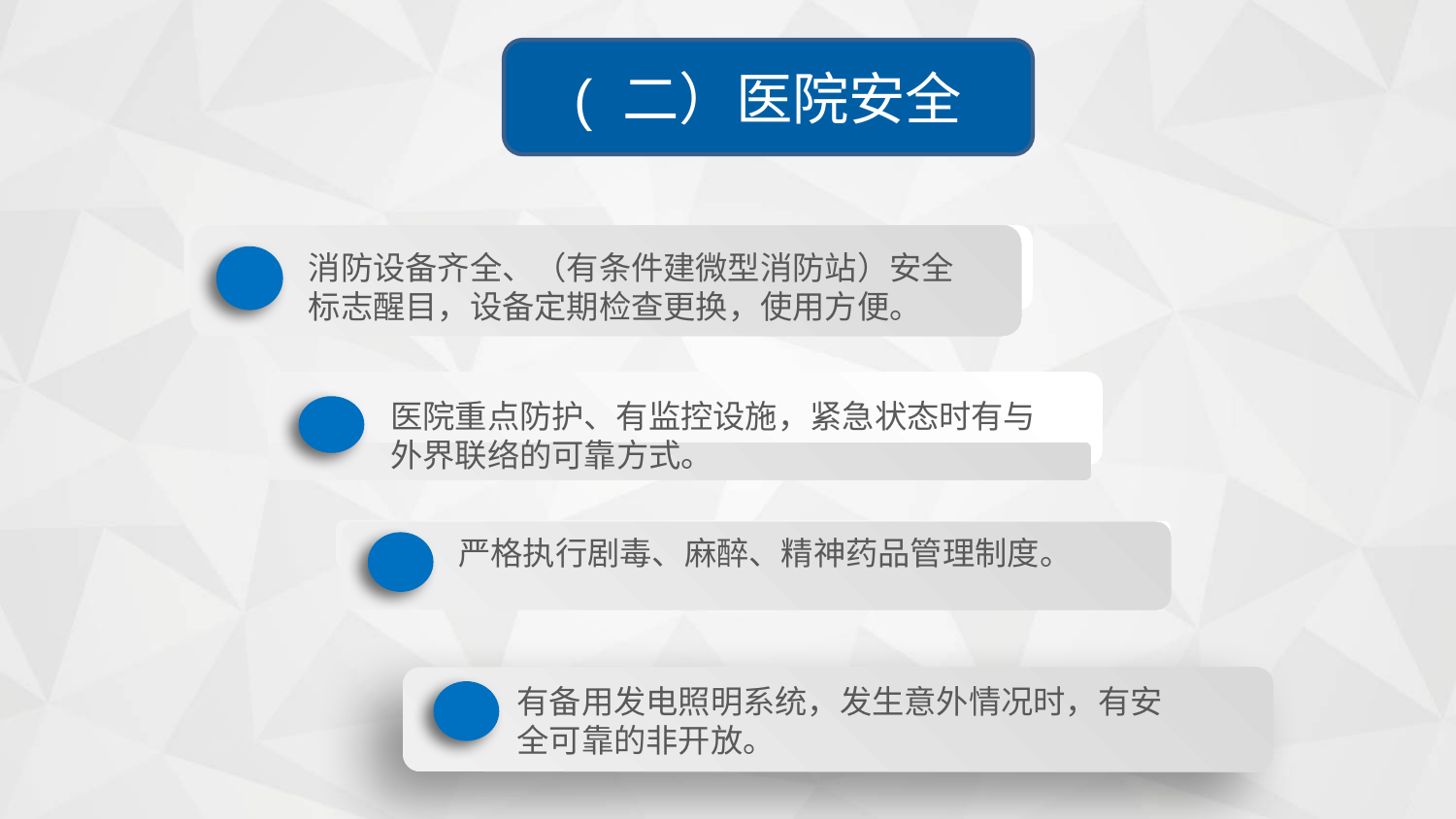

( 二）医院安全

消防设备齐全、（有条件建微型消防站）安全标志醒目，设备定期检查更换，使用方便。

医院重点防护、有监控设施，紧急状态时有与外界联络的可靠方式。

严格执行剧毒、麻醉、精神药品管理制度。

有备用发电照明系统，发生意外情况时，有安全可靠的非开放。